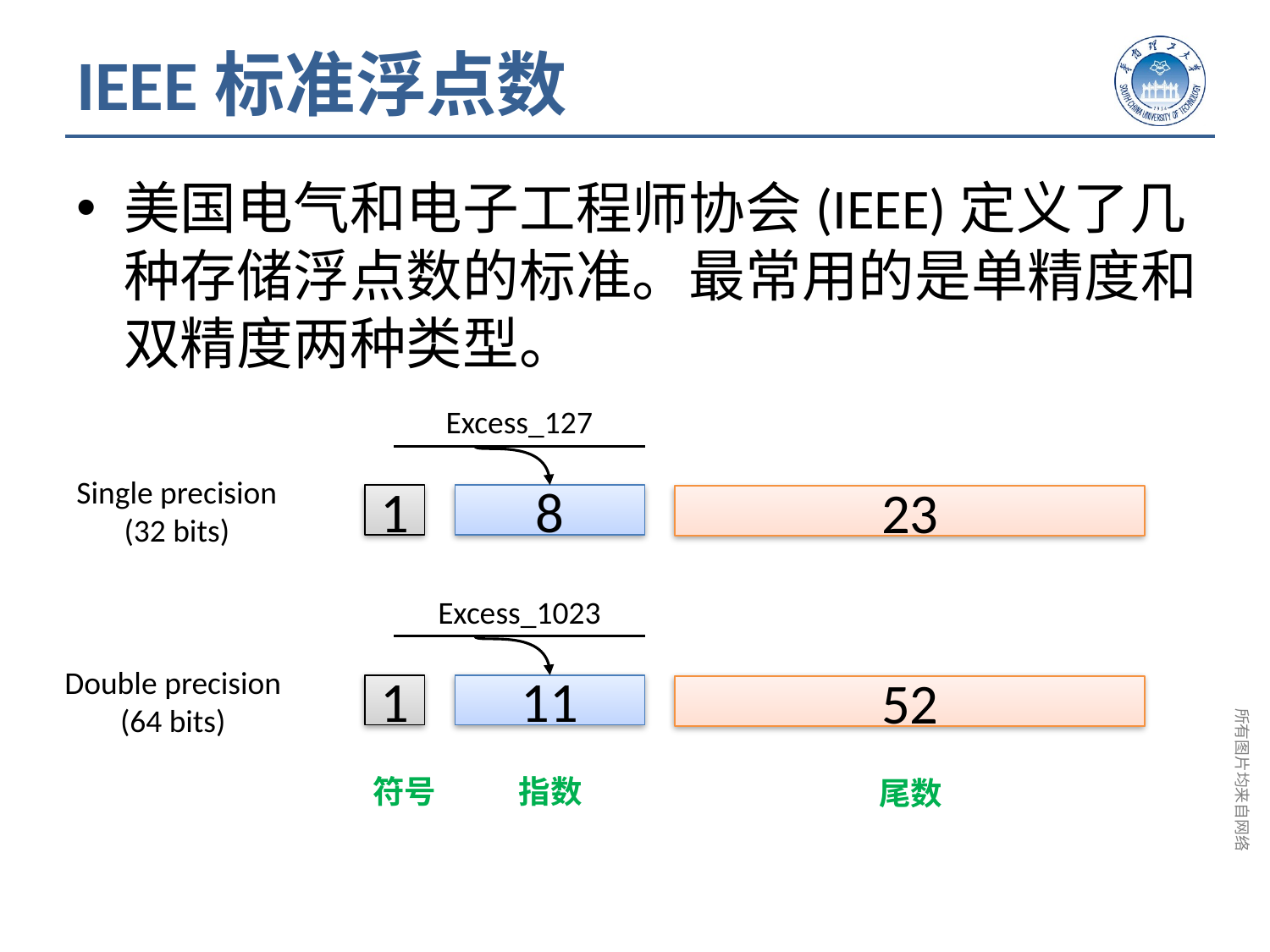

# IEEE标准浮点数
美国电气和电子工程师协会(IEEE)定义了几种存储浮点数的标准。最常用的是单精度和双精度两种类型。

Excess_127
Single precision (32 bits)
1
8
23
Excess_1023
Double precision (64 bits)
1
11
52
符号
指数
尾数